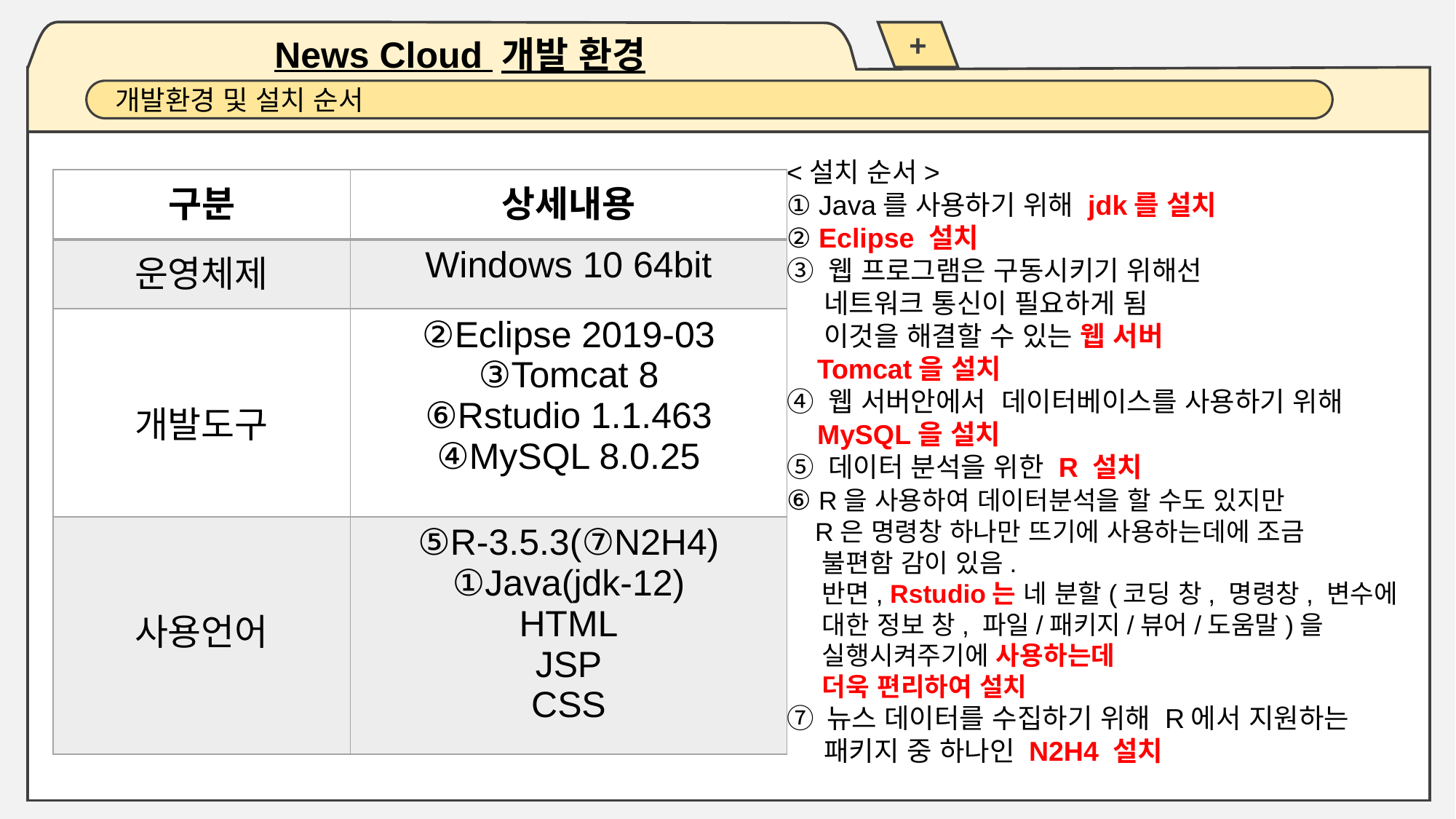

+
News Cloud 개발 환경
개발환경 및 설치 순서

<설치 순서>
① Java를 사용하기 위해 jdk를 설치
② Eclipse 설치
③ 웹 프로그램은 구동시키기 위해선
    네트워크 통신이 필요하게 됨
    이것을 해결할 수 있는 웹 서버
    Tomcat을 설치
④ 웹 서버안에서  데이터베이스를 사용하기 위해
    MySQL을 설치
⑤ 데이터 분석을 위한 R 설치
⑥ R을 사용하여 데이터분석을 할 수도 있지만
    R은 명령창 하나만 뜨기에 사용하는데에 조금
    불편함 감이 있음.
    반면, Rstudio는 네 분할(코딩 창, 명령창, 변수에
    대한 정보 창, 파일/패키지/뷰어/도움말)을
    실행시켜주기에 사용하는데
    더욱 편리하여 설치
⑦ 뉴스 데이터를 수집하기 위해 R에서 지원하는
    패키지 중 하나인 N2H4 설치
| 구분 | 상세내용 |
| --- | --- |
| 운영체제 | Windows 10 64bit |
| 개발도구 | ②Eclipse 2019-03 ③Tomcat 8 ⑥Rstudio 1.1.463 ④MySQL 8.0.25 |
| 사용언어 | ⑤R-3.5.3(⑦N2H4) ①Java(jdk-12) HTML JSP CSS |